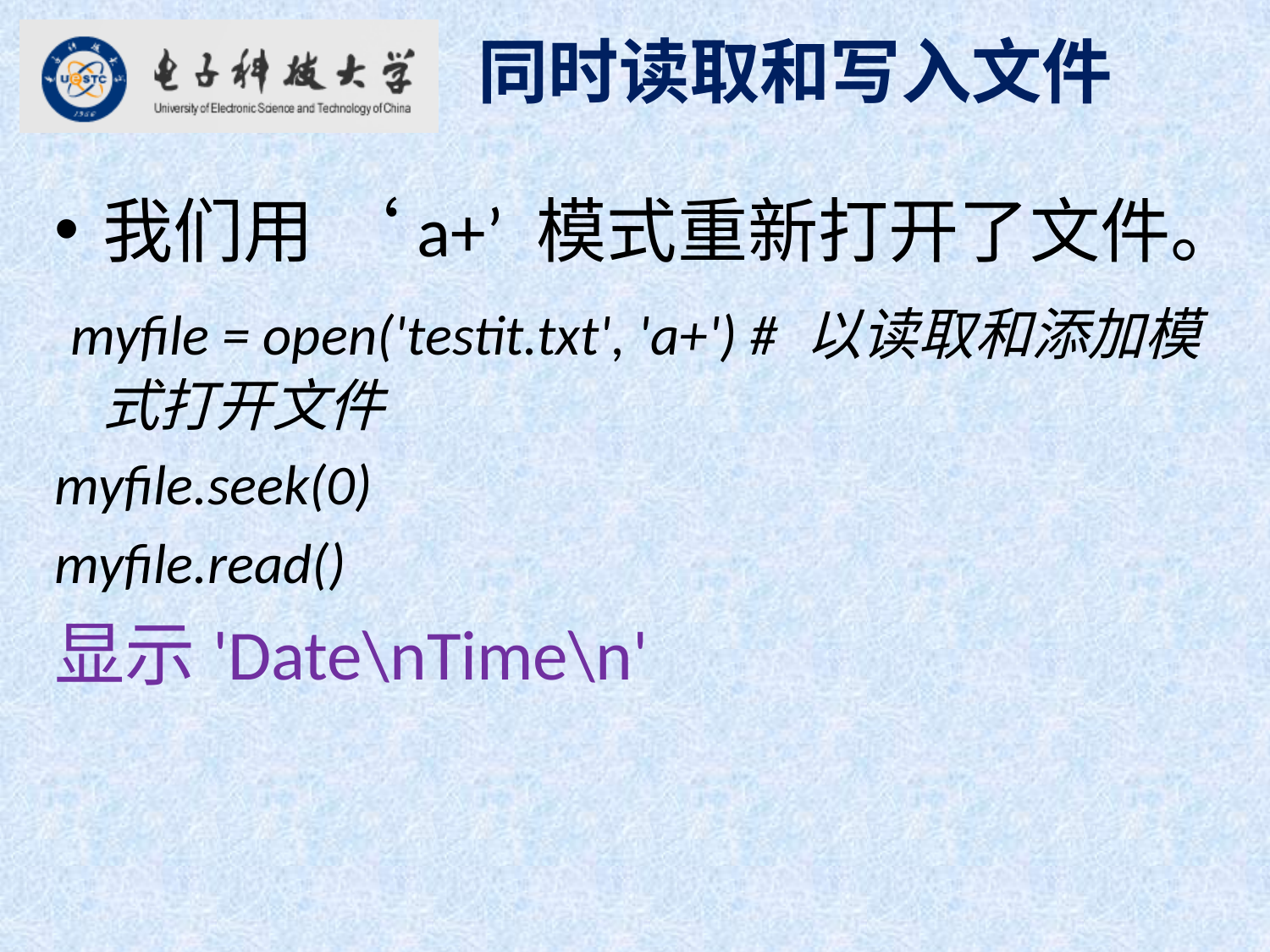

同时读取和写入文件
我们用 ‘a+’ 模式重新打开了文件。
 myfile = open('testit.txt', 'a+') # 以读取和添加模式打开文件
myfile.seek(0)
myfile.read()
显示'Date\nTime\n'